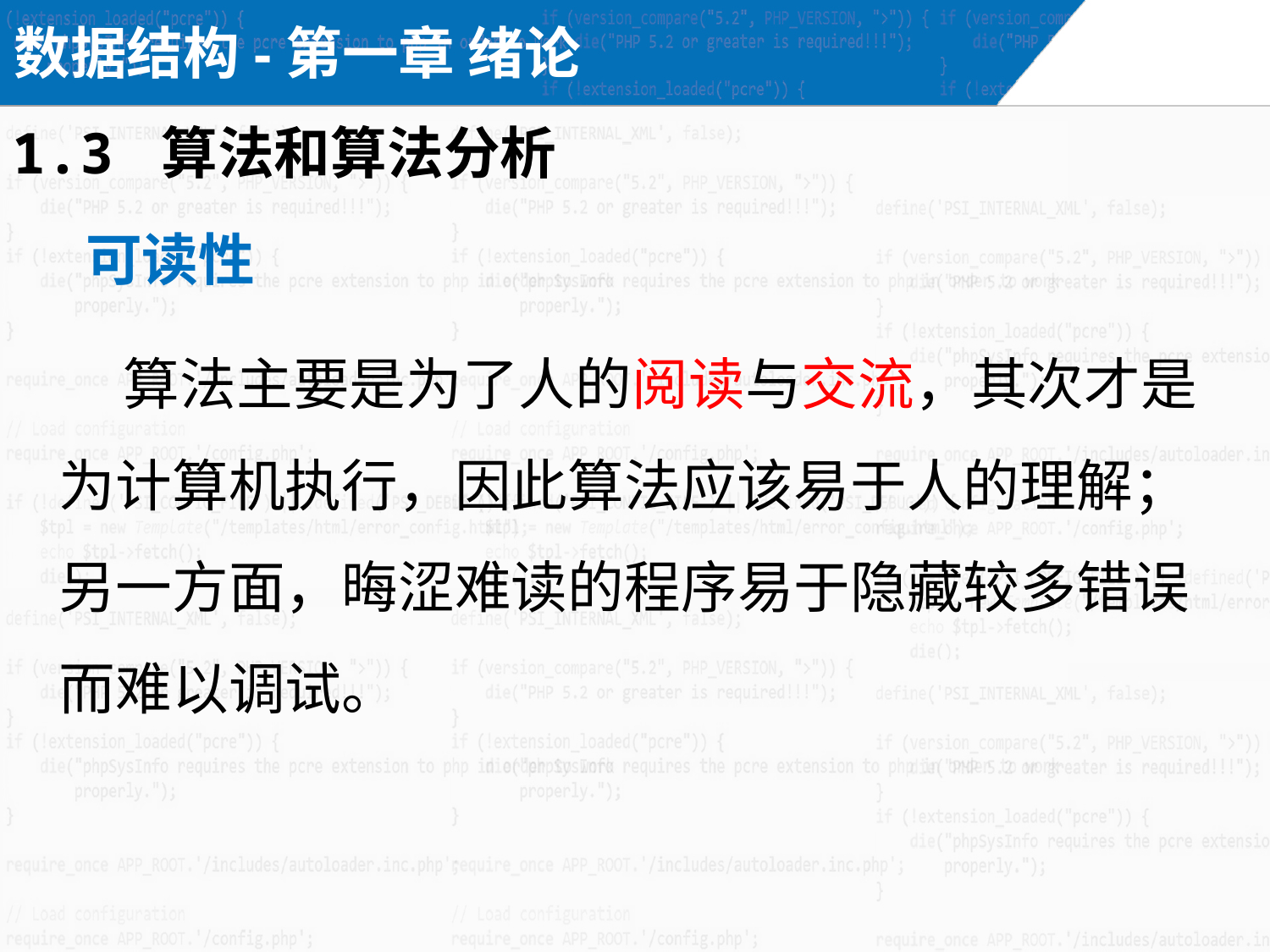

数据结构-第一章 绪论
1.3 算法和算法分析
可读性
    算法主要是为了人的阅读与交流，其次才是为计算机执行，因此算法应该易于人的理解；另一方面，晦涩难读的程序易于隐藏较多错误而难以调试。